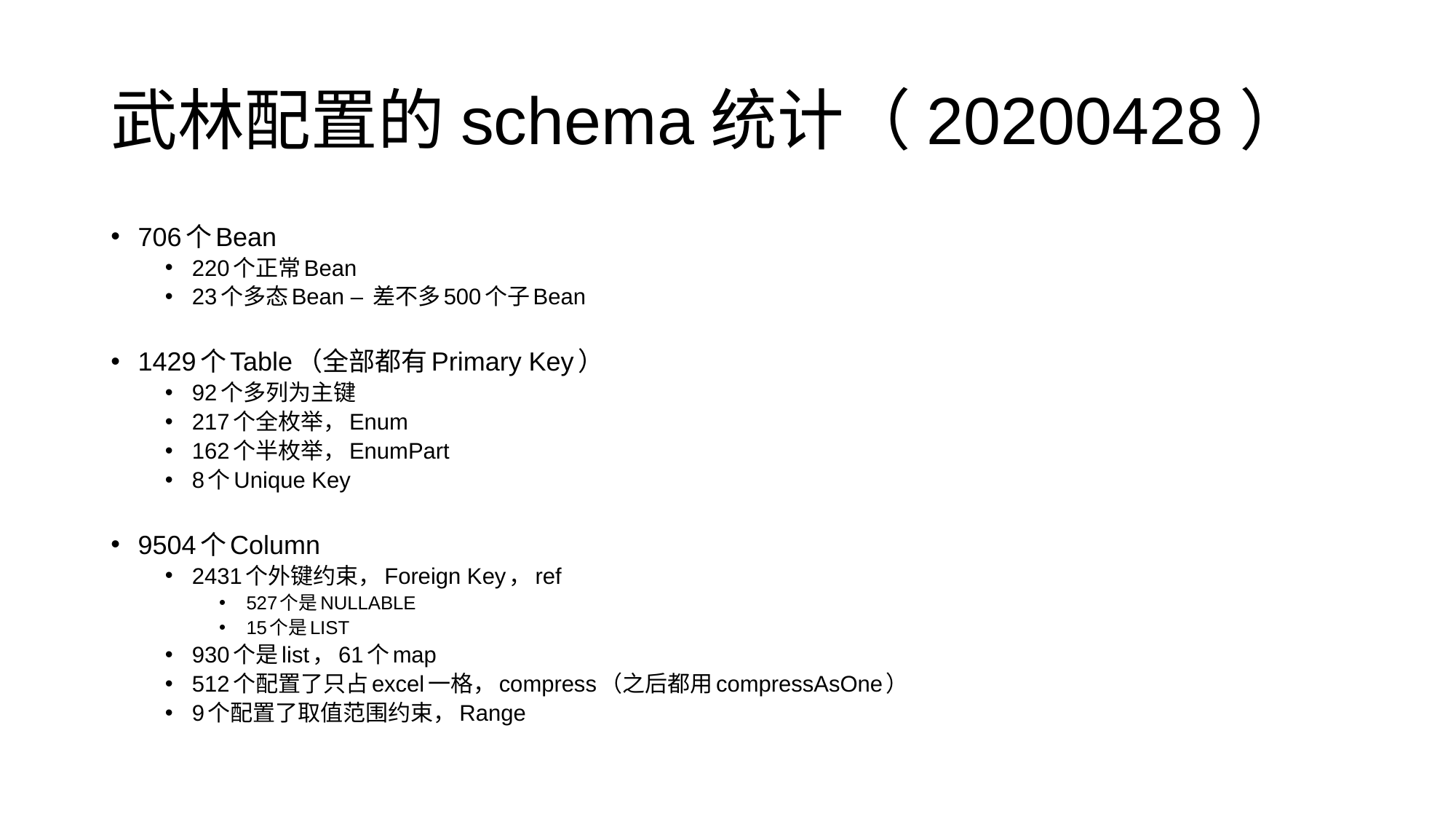

# 武林配置的schema统计（20200428）
706个Bean
220个正常Bean
23个多态Bean – 差不多500个子Bean

1429个Table（全部都有Primary Key）
92个多列为主键
217个全枚举，Enum
162个半枚举，EnumPart
8个Unique Key

9504个Column
2431个外键约束，Foreign Key，ref
527个是NULLABLE
15个是LIST
930个是list，61个map
512个配置了只占excel一格，compress（之后都用compressAsOne）
9个配置了取值范围约束，Range